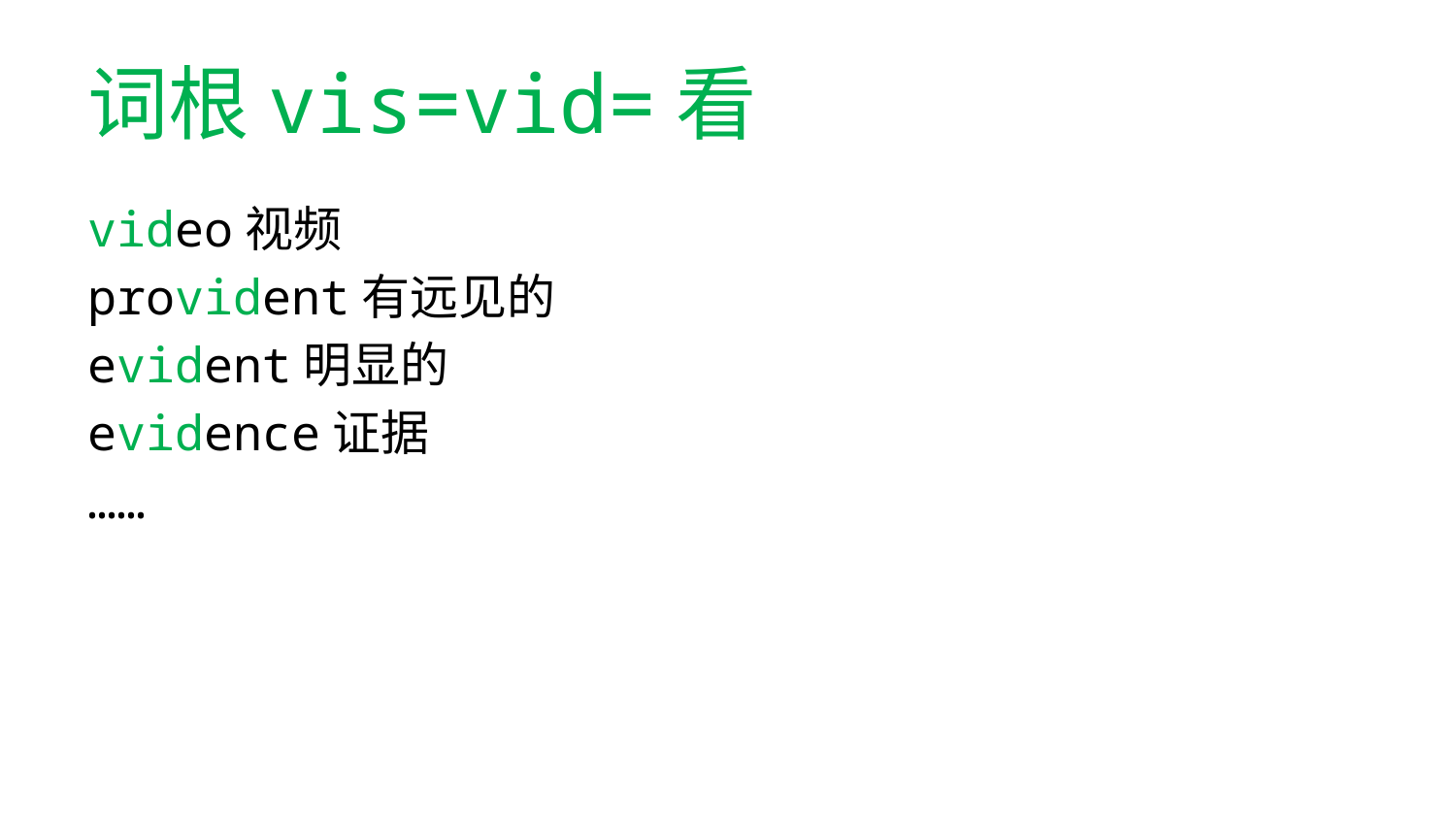

# 词根vis=vid=看
video视频
provident有远见的
evident明显的
evidence证据
……